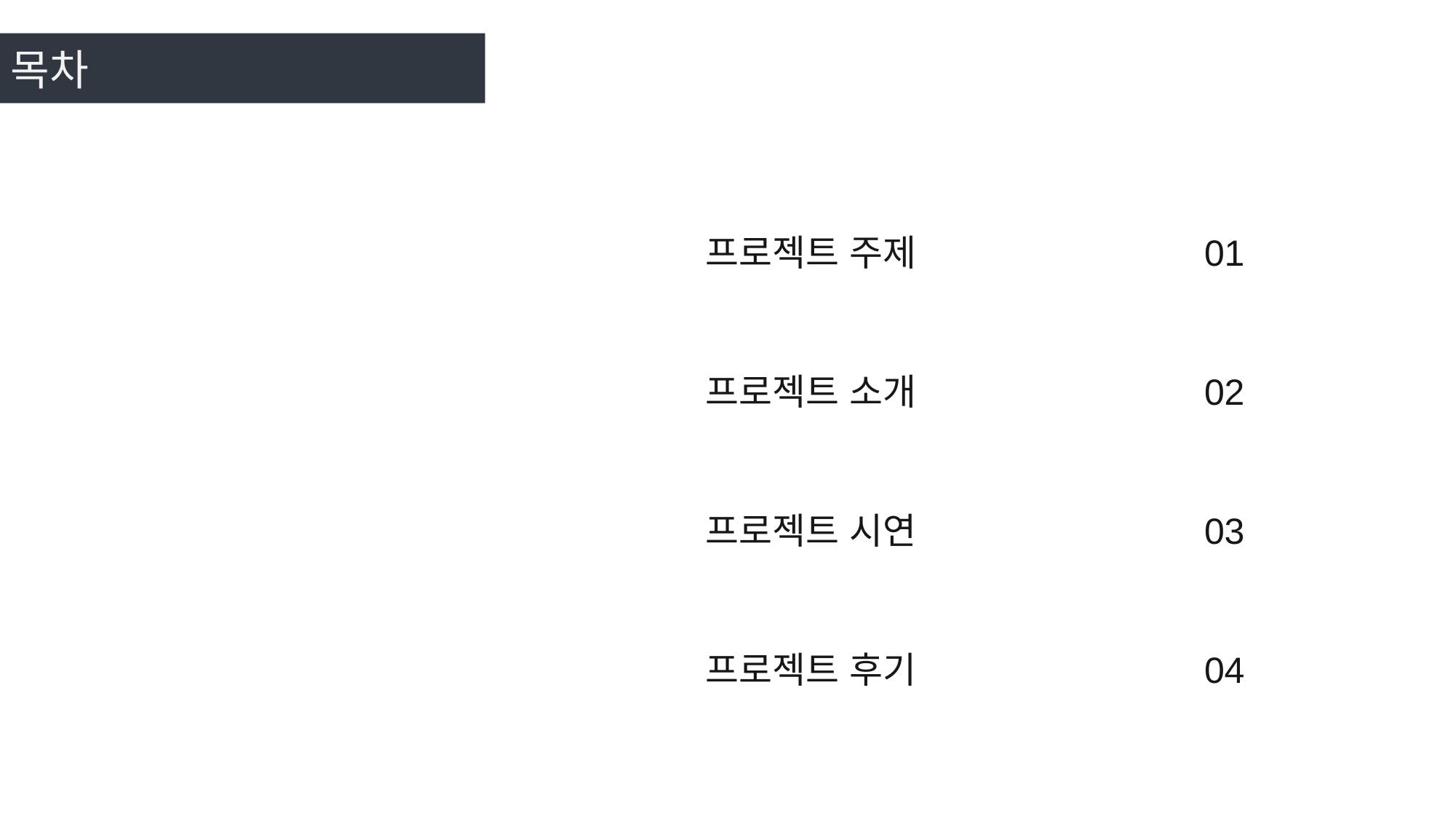

목차
프로젝트 주제
01
02
03
04
프로젝트 소개
프로젝트 시연
프로젝트 후기